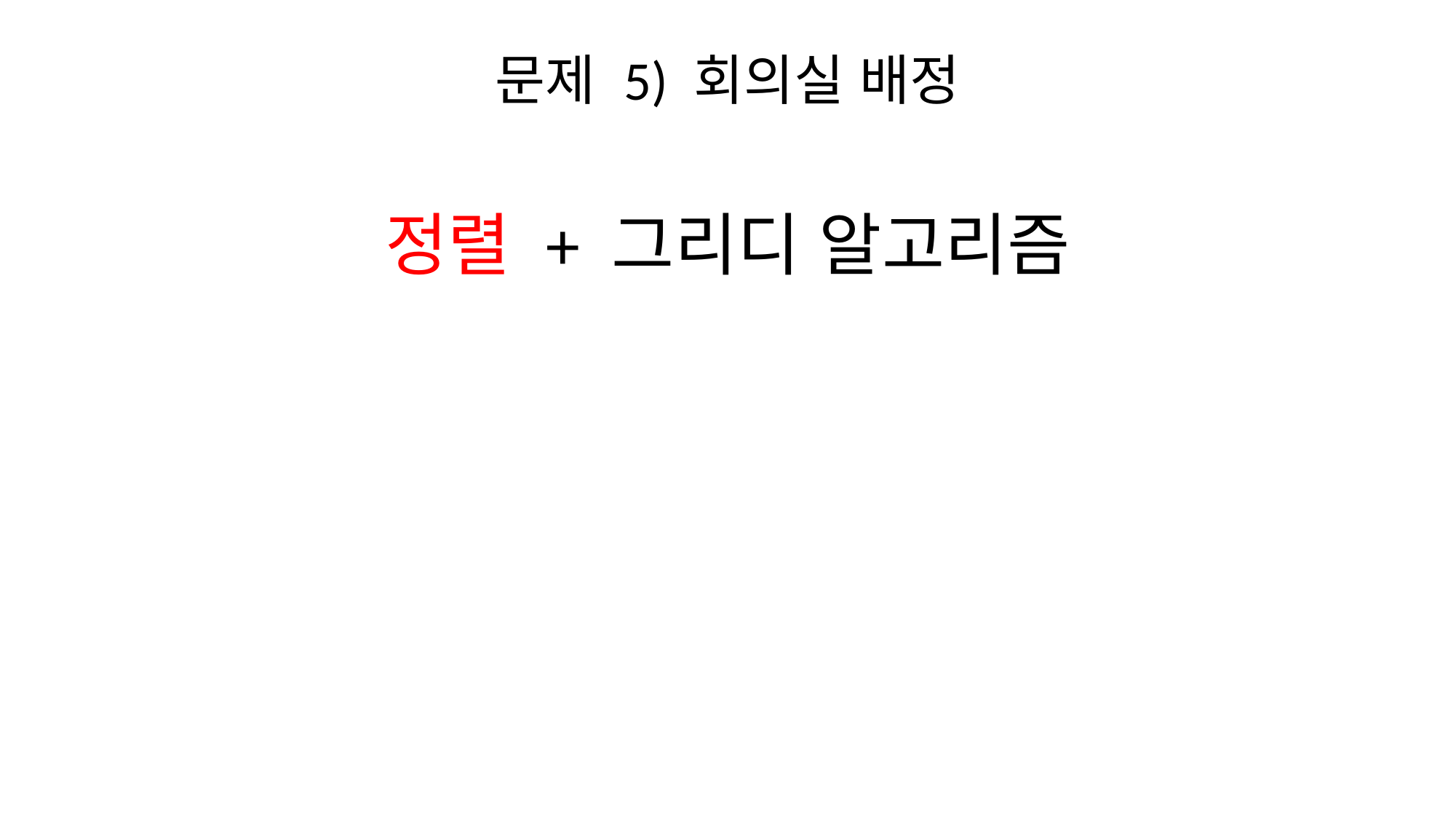

# 문제 5) 회의실 배정
정렬 + 그리디 알고리즘